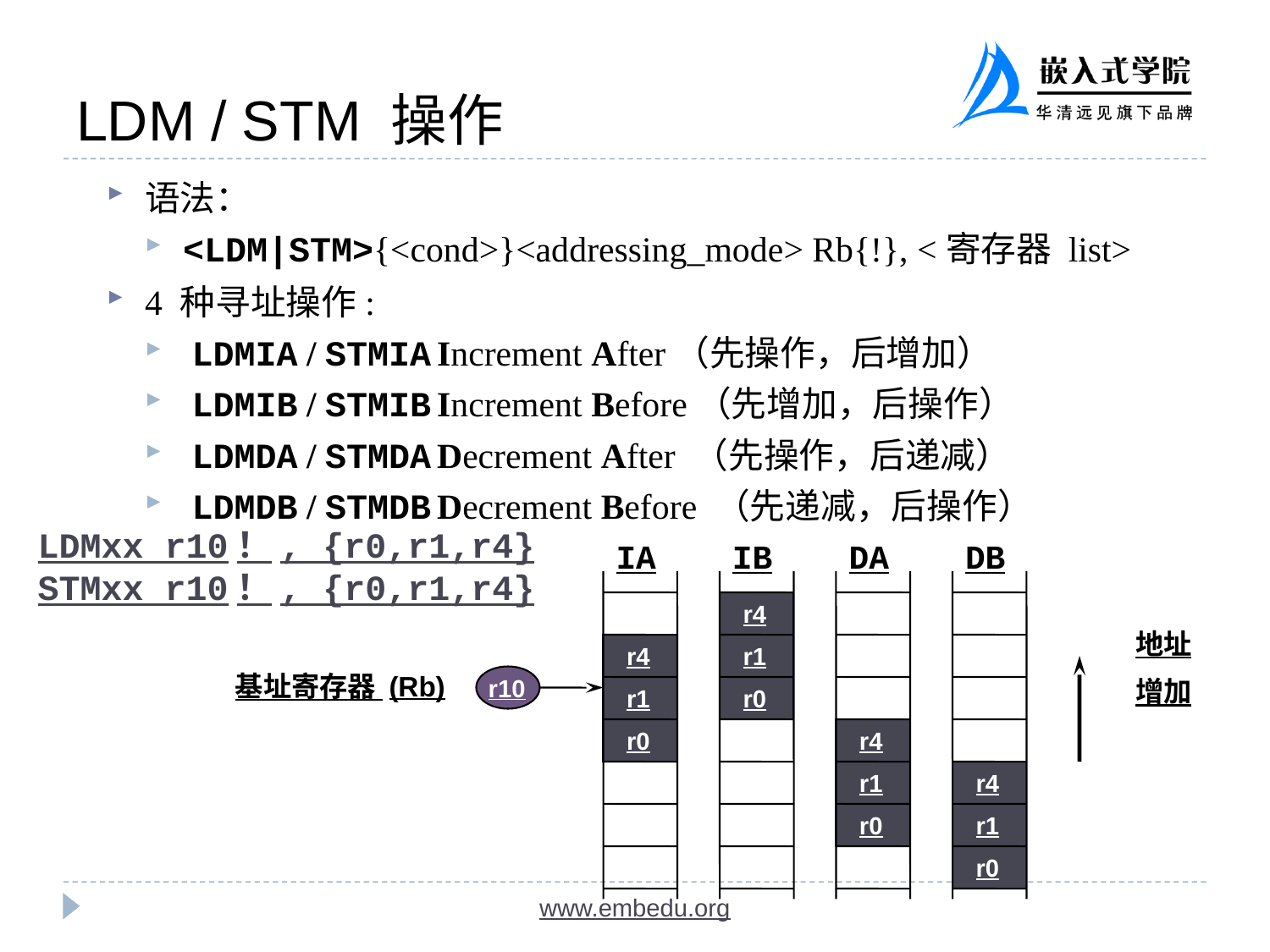

LDM / STM 操作
语法：
<LDM|STM>{<cond>}<addressing_mode> Rb{!}, <寄存器 list>
4 种寻址操作:
 LDMIA / STMIA	Increment After（先操作，后增加）
 LDMIB / STMIB	Increment Before（先增加，后操作）
 LDMDA / STMDA	Decrement After （先操作，后递减）
 LDMDB / STMDB	Decrement Before （先递减，后操作）
LDMxx r10！, {r0,r1,r4}
STMxx r10！, {r0,r1,r4}
IA
IB
DA
DB

r4

地址
增加

r4

r1

基址寄存器 (Rb)
r10

r1

r0

r0

r4

r1

r4

r0

r1

r0
www.embedu.org